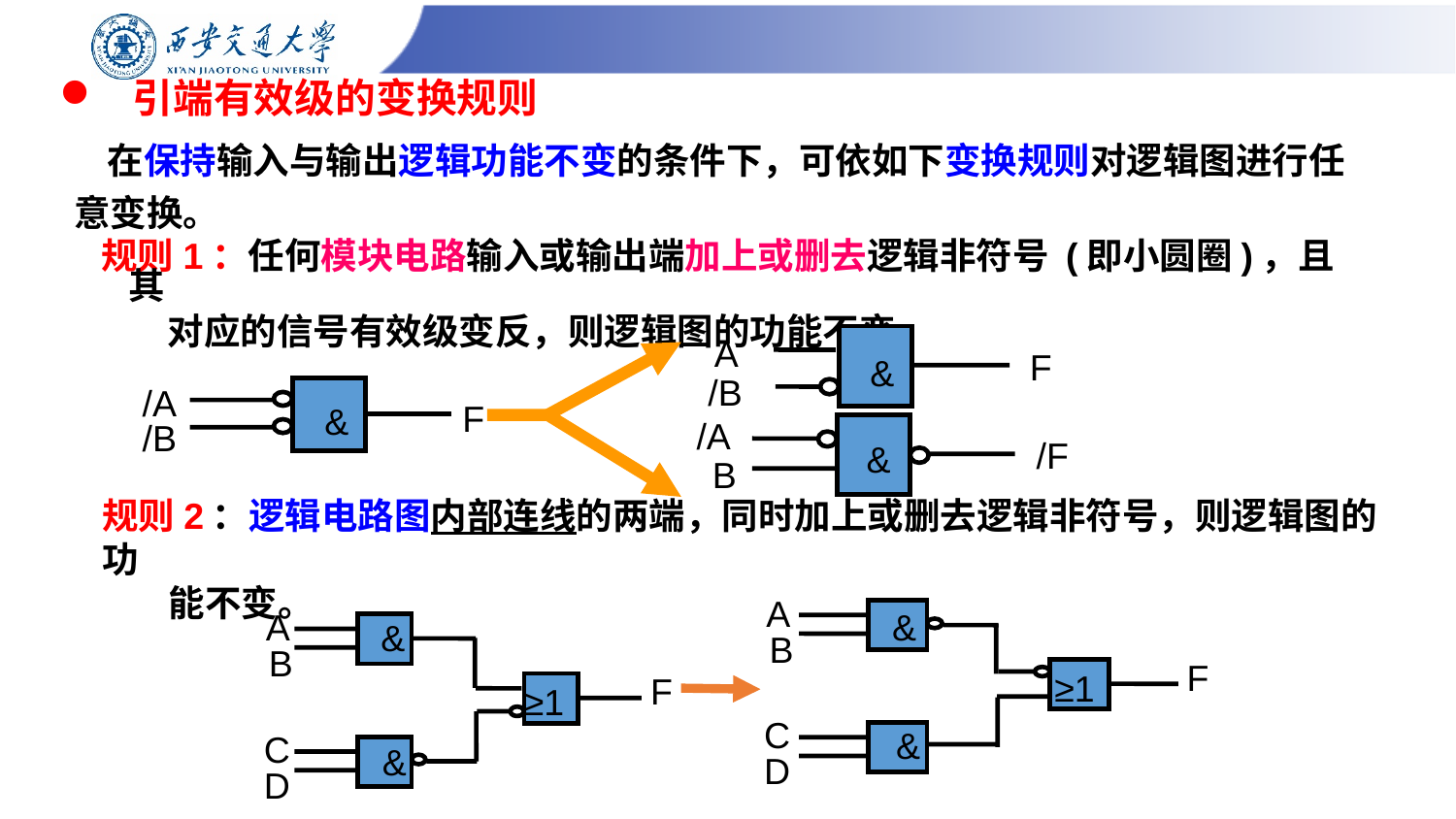

# 引端有效级的变换规则
    在保持输入与输出逻辑功能不变的条件下，可依如下变换规则对逻辑图进行任       意变换。
规则1：任何模块电路输入或输出端加上或删去逻辑非符号 (即小圆圈)，且其
       对应的信号有效级变反，则逻辑图的功能不变。

A

F
&

/B

/A

F

&

/B

/A

/F
&

B

规则2：逻辑电路图内部连线的两端，同时加上或删去逻辑非符号，则逻辑图的功
       能不变。
A
&

B

F
≥1

C
&

D

A
&

B

F
≥1

C
&

D